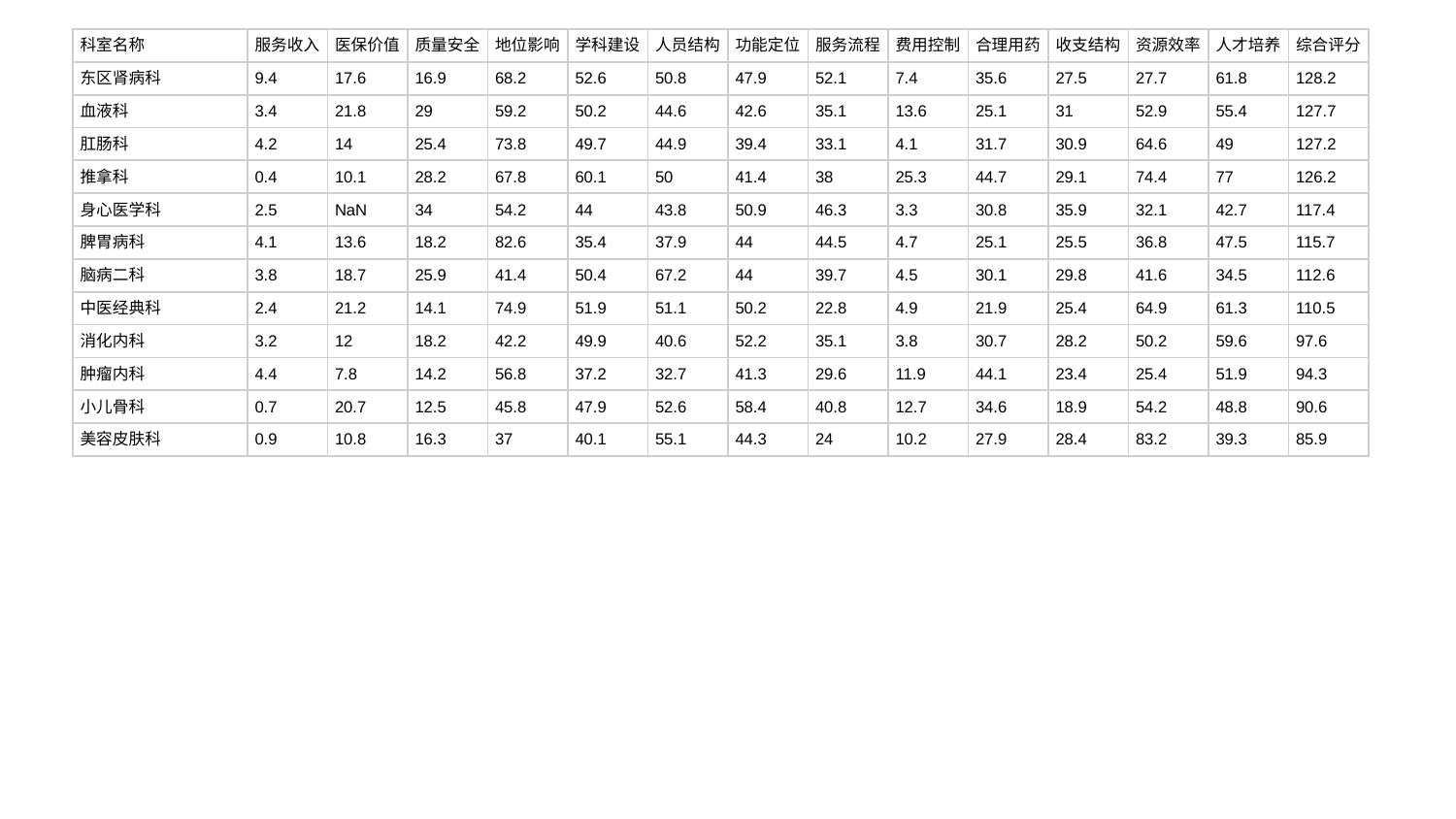

| 科室名称 | 服务收入 | 医保价值 | 质量安全 | 地位影响 | 学科建设 | 人员结构 | 功能定位 | 服务流程 | 费用控制 | 合理用药 | 收支结构 | 资源效率 | 人才培养 | 综合评分 |
| --- | --- | --- | --- | --- | --- | --- | --- | --- | --- | --- | --- | --- | --- | --- |
| 东区肾病科 | 9.4 | 17.6 | 16.9 | 68.2 | 52.6 | 50.8 | 47.9 | 52.1 | 7.4 | 35.6 | 27.5 | 27.7 | 61.8 | 128.2 |
| 血液科 | 3.4 | 21.8 | 29 | 59.2 | 50.2 | 44.6 | 42.6 | 35.1 | 13.6 | 25.1 | 31 | 52.9 | 55.4 | 127.7 |
| 肛肠科 | 4.2 | 14 | 25.4 | 73.8 | 49.7 | 44.9 | 39.4 | 33.1 | 4.1 | 31.7 | 30.9 | 64.6 | 49 | 127.2 |
| 推拿科 | 0.4 | 10.1 | 28.2 | 67.8 | 60.1 | 50 | 41.4 | 38 | 25.3 | 44.7 | 29.1 | 74.4 | 77 | 126.2 |
| 身心医学科 | 2.5 | NaN | 34 | 54.2 | 44 | 43.8 | 50.9 | 46.3 | 3.3 | 30.8 | 35.9 | 32.1 | 42.7 | 117.4 |
| 脾胃病科 | 4.1 | 13.6 | 18.2 | 82.6 | 35.4 | 37.9 | 44 | 44.5 | 4.7 | 25.1 | 25.5 | 36.8 | 47.5 | 115.7 |
| 脑病二科 | 3.8 | 18.7 | 25.9 | 41.4 | 50.4 | 67.2 | 44 | 39.7 | 4.5 | 30.1 | 29.8 | 41.6 | 34.5 | 112.6 |
| 中医经典科 | 2.4 | 21.2 | 14.1 | 74.9 | 51.9 | 51.1 | 50.2 | 22.8 | 4.9 | 21.9 | 25.4 | 64.9 | 61.3 | 110.5 |
| 消化内科 | 3.2 | 12 | 18.2 | 42.2 | 49.9 | 40.6 | 52.2 | 35.1 | 3.8 | 30.7 | 28.2 | 50.2 | 59.6 | 97.6 |
| 肿瘤内科 | 4.4 | 7.8 | 14.2 | 56.8 | 37.2 | 32.7 | 41.3 | 29.6 | 11.9 | 44.1 | 23.4 | 25.4 | 51.9 | 94.3 |
| 小儿骨科 | 0.7 | 20.7 | 12.5 | 45.8 | 47.9 | 52.6 | 58.4 | 40.8 | 12.7 | 34.6 | 18.9 | 54.2 | 48.8 | 90.6 |
| 美容皮肤科 | 0.9 | 10.8 | 16.3 | 37 | 40.1 | 55.1 | 44.3 | 24 | 10.2 | 27.9 | 28.4 | 83.2 | 39.3 | 85.9 |